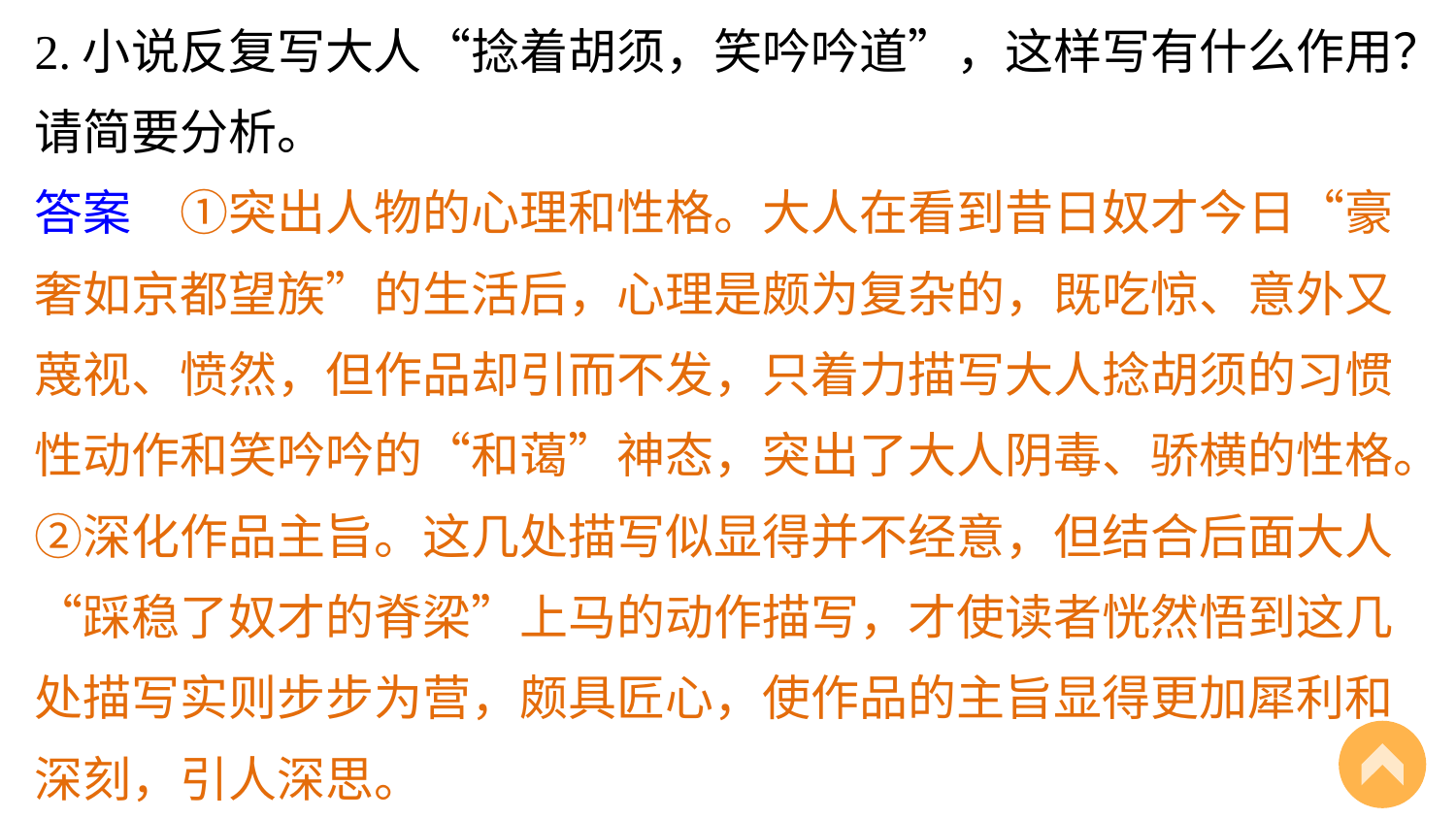

2.小说反复写大人“捻着胡须，笑吟吟道”，这样写有什么作用？请简要分析。
答案　①突出人物的心理和性格。大人在看到昔日奴才今日“豪奢如京都望族”的生活后，心理是颇为复杂的，既吃惊、意外又蔑视、愤然，但作品却引而不发，只着力描写大人捻胡须的习惯性动作和笑吟吟的“和蔼”神态，突出了大人阴毒、骄横的性格。②深化作品主旨。这几处描写似显得并不经意，但结合后面大人“踩稳了奴才的脊梁”上马的动作描写，才使读者恍然悟到这几处描写实则步步为营，颇具匠心，使作品的主旨显得更加犀利和深刻，引人深思。